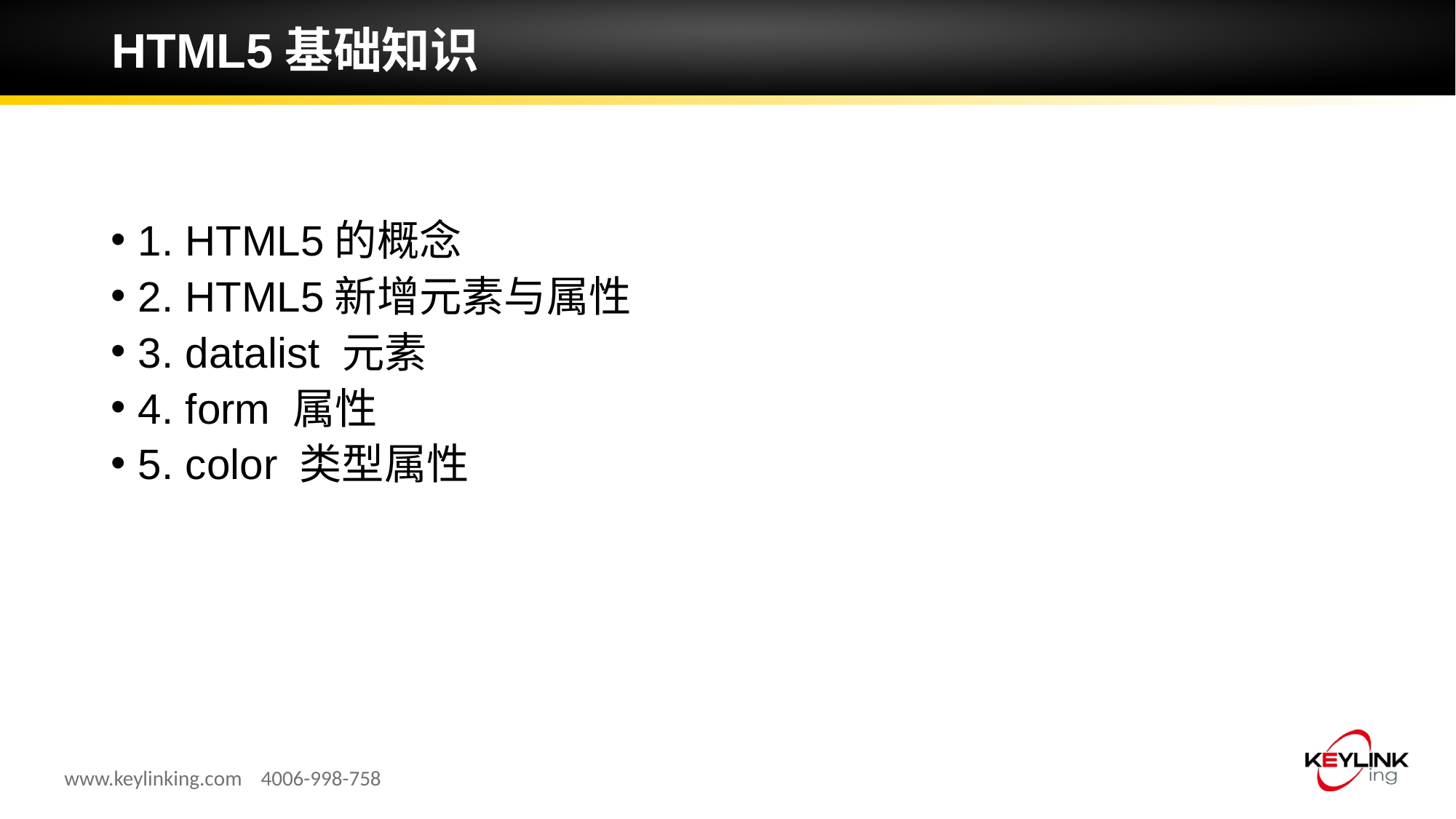

# HTML5基础知识
1. HTML5的概念
2. HTML5新增元素与属性
3. datalist 元素
4. form 属性
5. color 类型属性